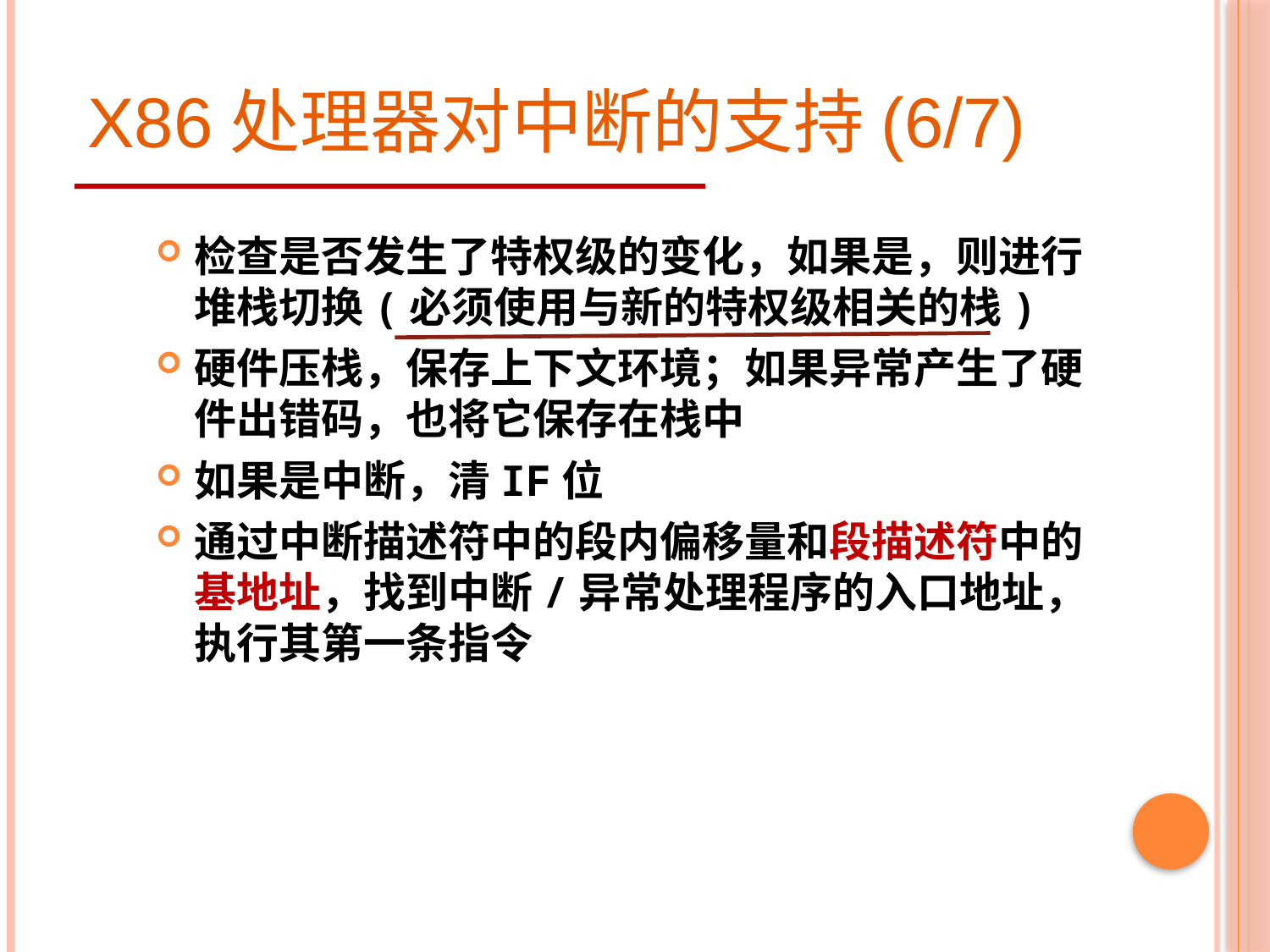

# X86处理器对中断的支持(6/7)
检查是否发生了特权级的变化，如果是，则进行堆栈切换(必须使用与新的特权级相关的栈)
硬件压栈，保存上下文环境；如果异常产生了硬件出错码，也将它保存在栈中
如果是中断，清IF位
通过中断描述符中的段内偏移量和段描述符中的基地址，找到中断/异常处理程序的入口地址，执行其第一条指令